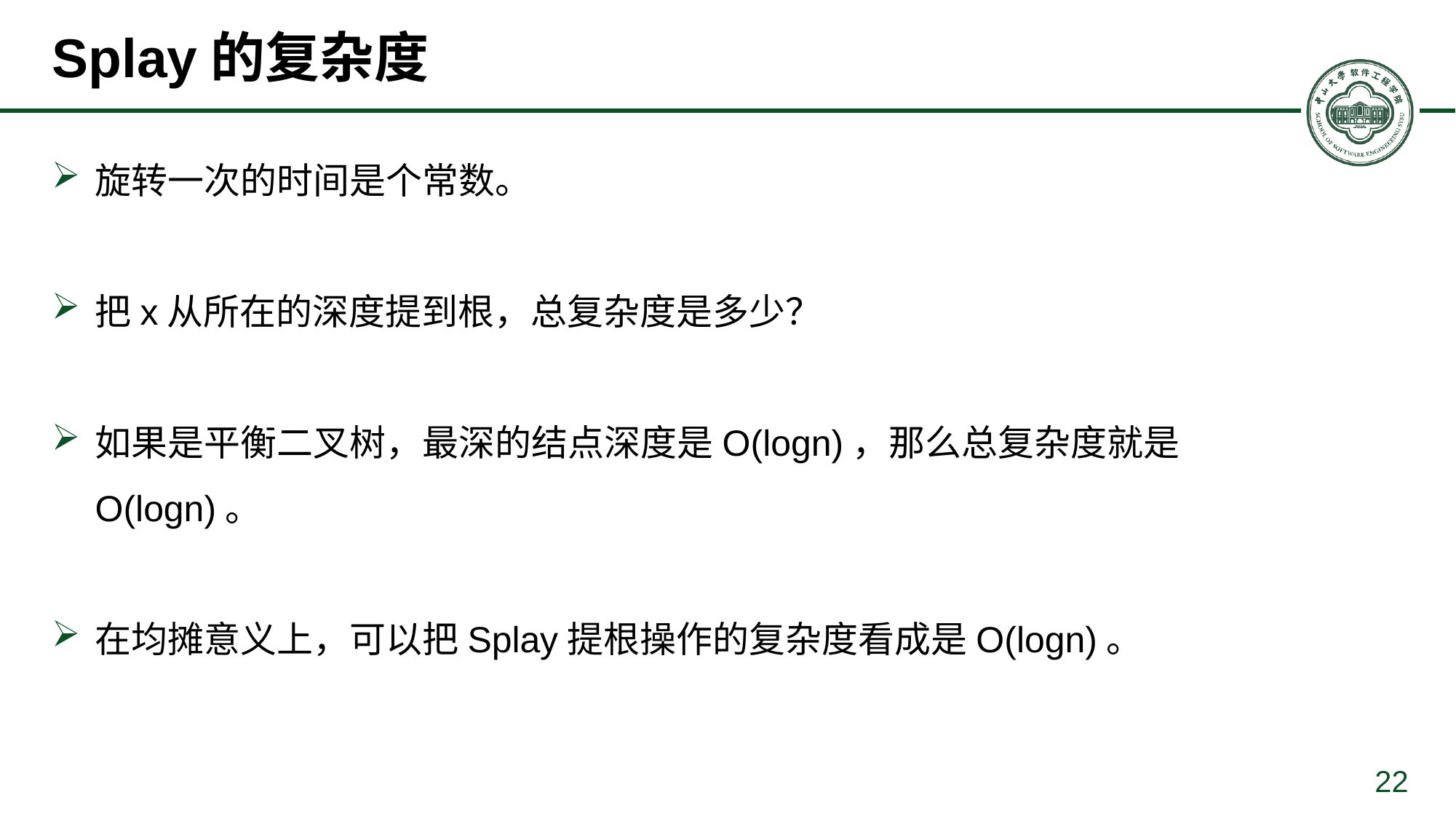

# Splay的复杂度
旋转一次的时间是个常数。

把x从所在的深度提到根，总复杂度是多少？

如果是平衡二叉树，最深的结点深度是O(logn)，那么总复杂度就是O(logn)。

在均摊意义上，可以把Splay提根操作的复杂度看成是O(logn)。

22